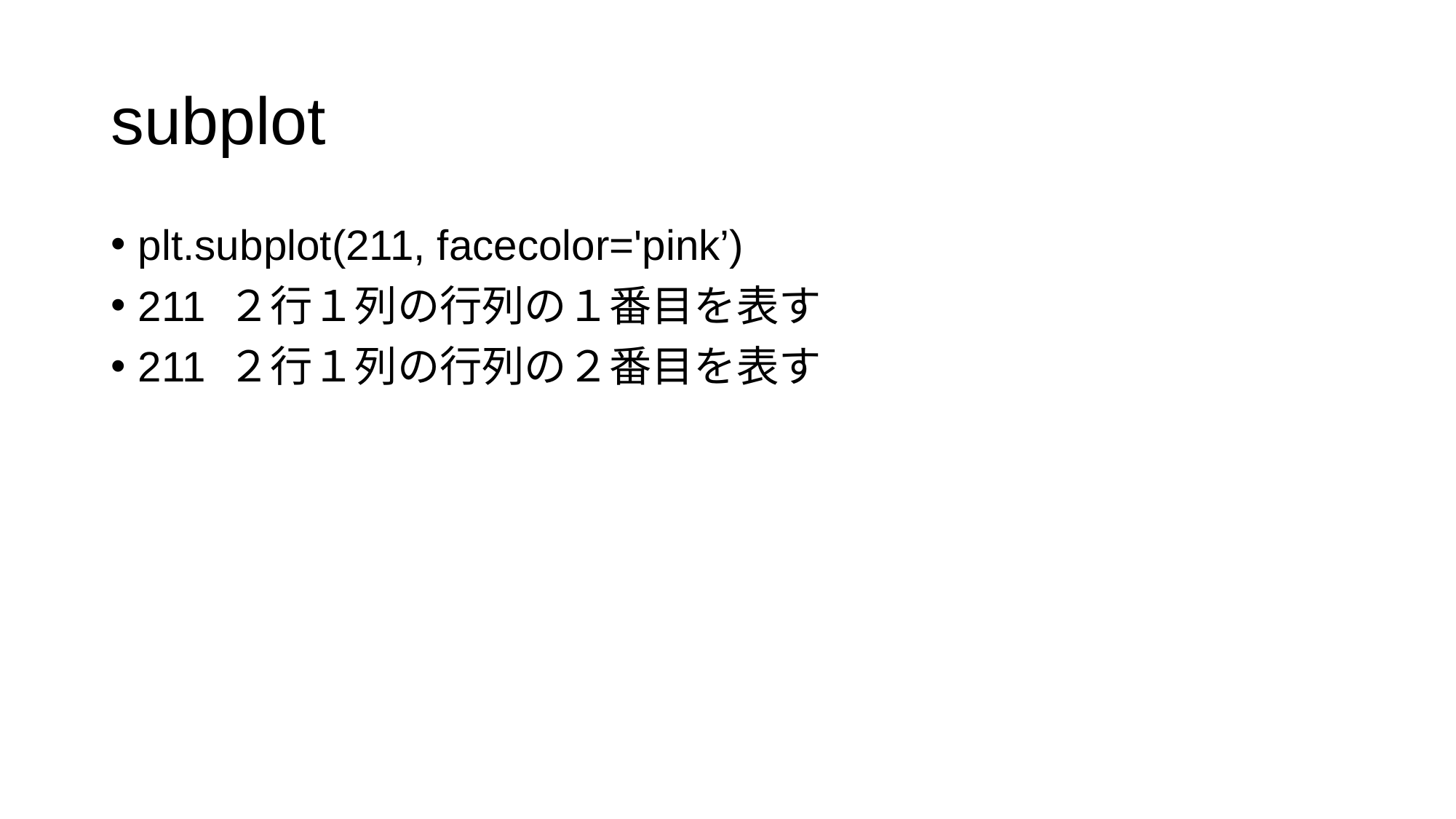

# subplot
plt.subplot(211, facecolor='pink’)
211 ２行１列の行列の１番目を表す
211 ２行１列の行列の２番目を表す